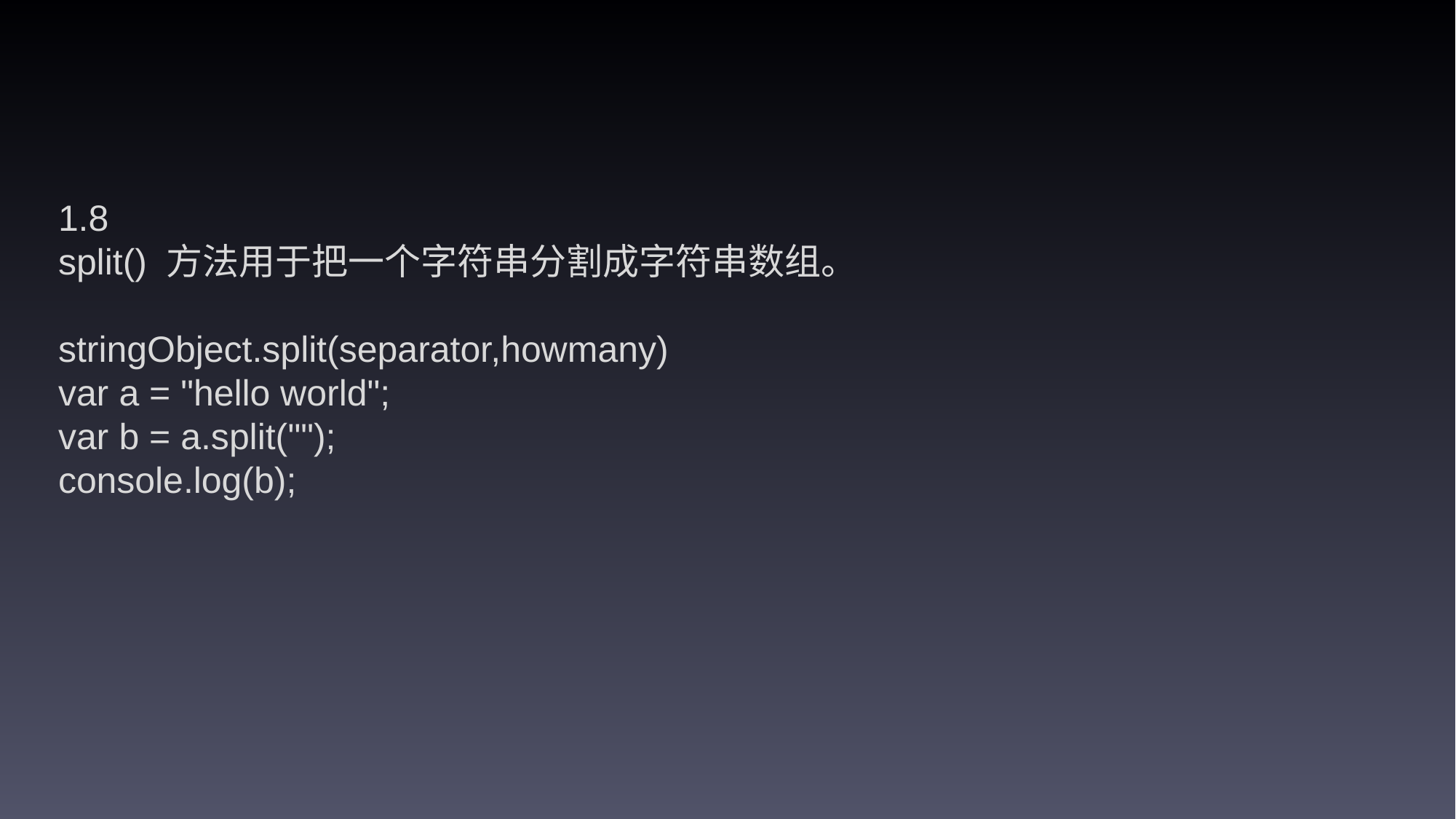

1.8
split() 方法用于把一个字符串分割成字符串数组。

stringObject.split(separator,howmany)
var a = "hello world";
var b = a.split("");
console.log(b);